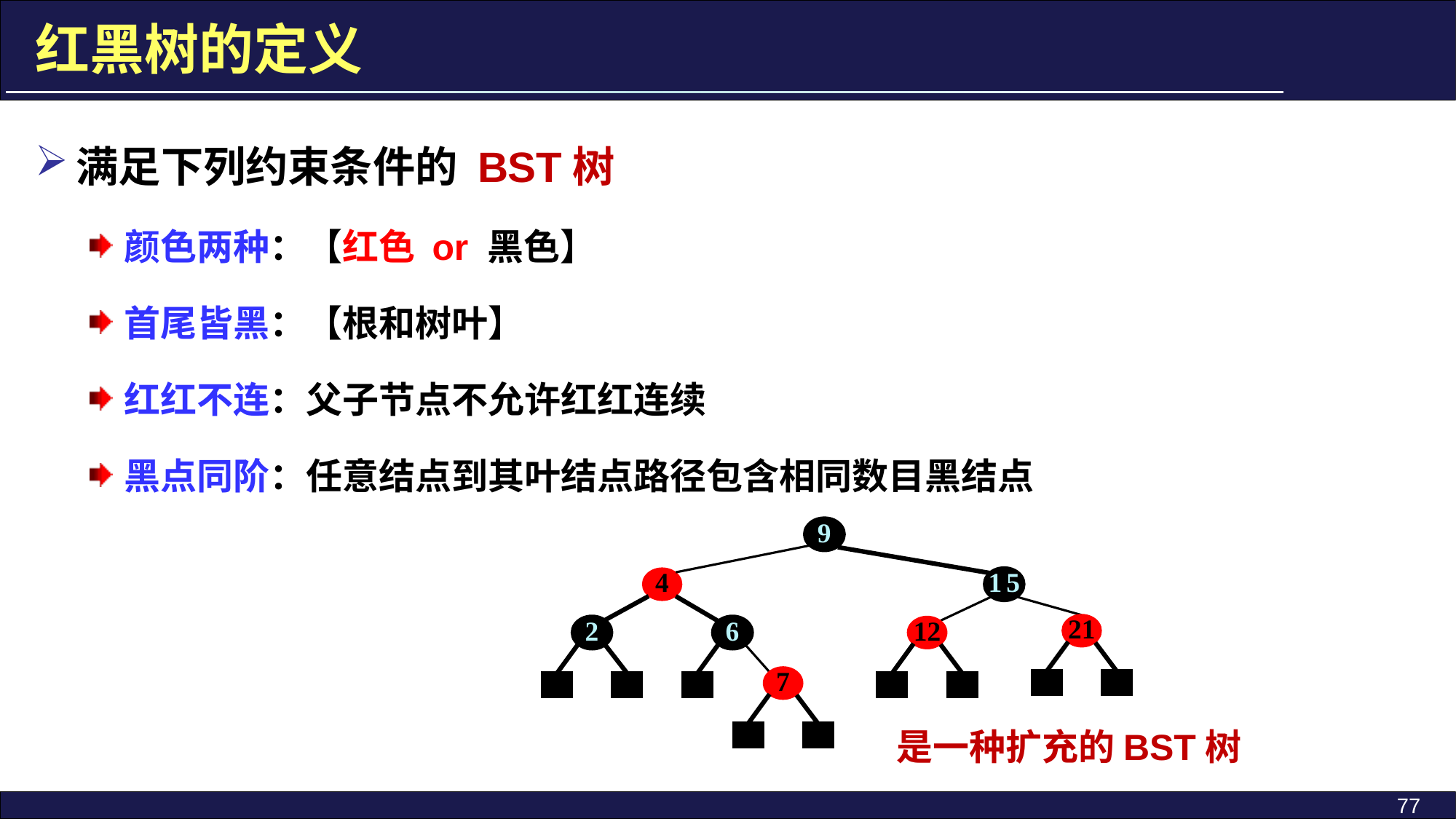

# 红黑树的定义
满足下列约束条件的 BST树
颜色两种：【红色 or 黑色】
首尾皆黑：【根和树叶】
红红不连：父子节点不允许红红连续
黑点同阶：任意结点到其叶结点路径包含相同数目黑结点
9
4
15
21
2
6
12
7

是一种扩充的BST树
77